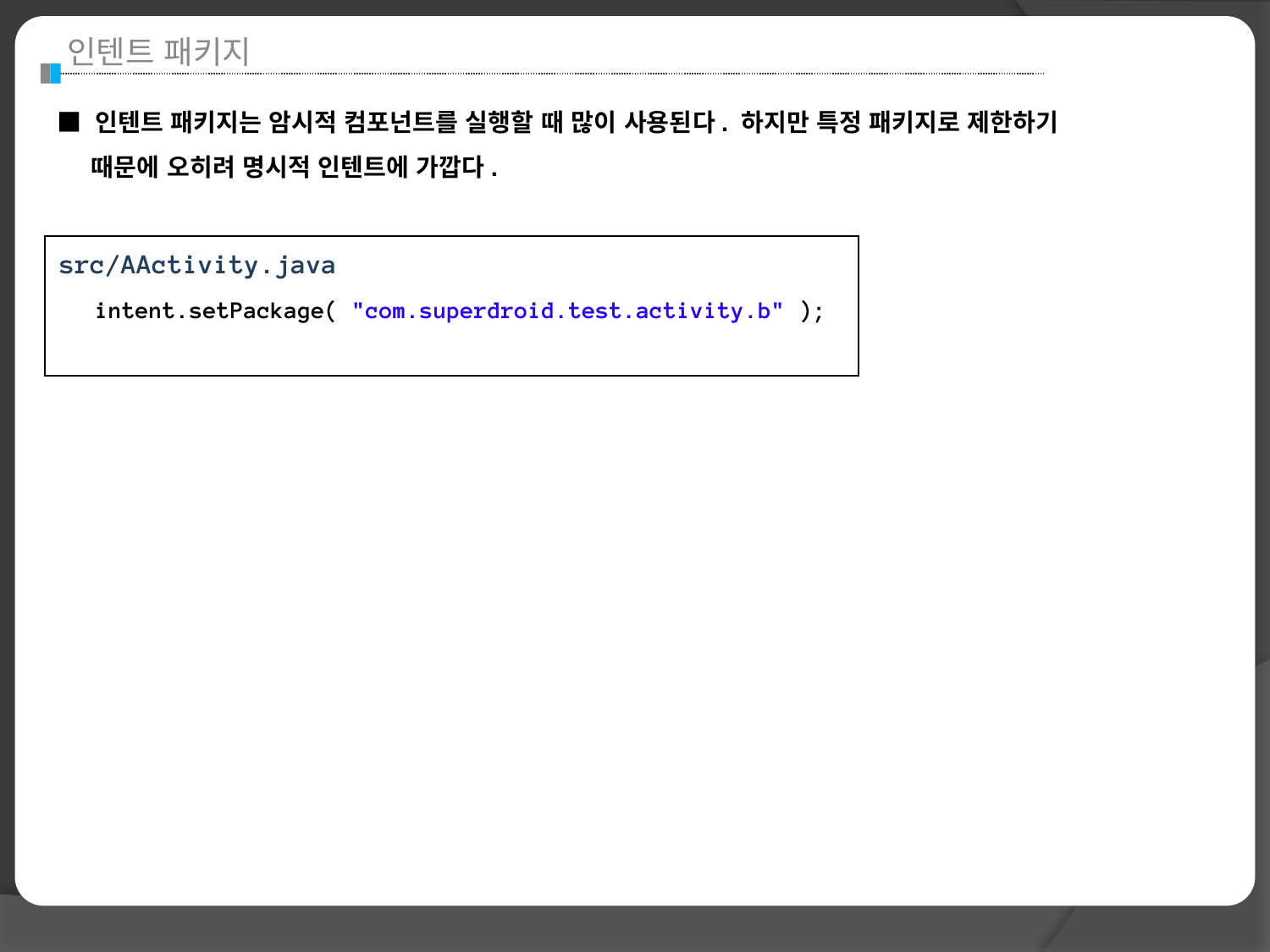

인텐트 패키지

■ 인텐트 패키지는 암시적 컴포넌트를 실행할 때 많이 사용된다. 하지만 특정 패키지로 제한하기
    때문에 오히려 명시적 인텐트에 가깝다.
| src/AActivity.java ... intent.setPackage( "com.superdroid.test.activity.b" ); ... |
| --- |